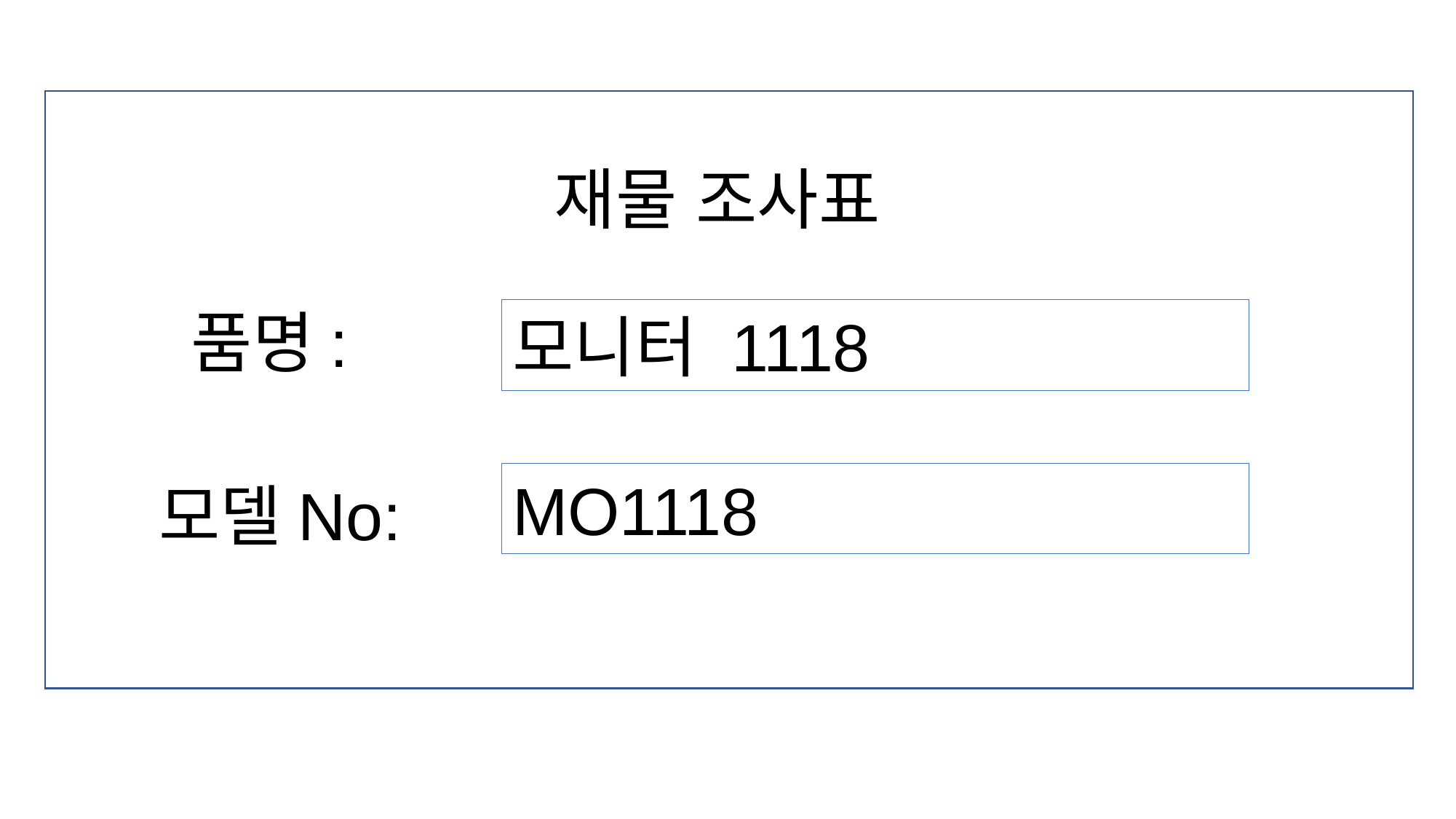

재물 조사표
품명:
모니터 1118
MO1118
모델No: